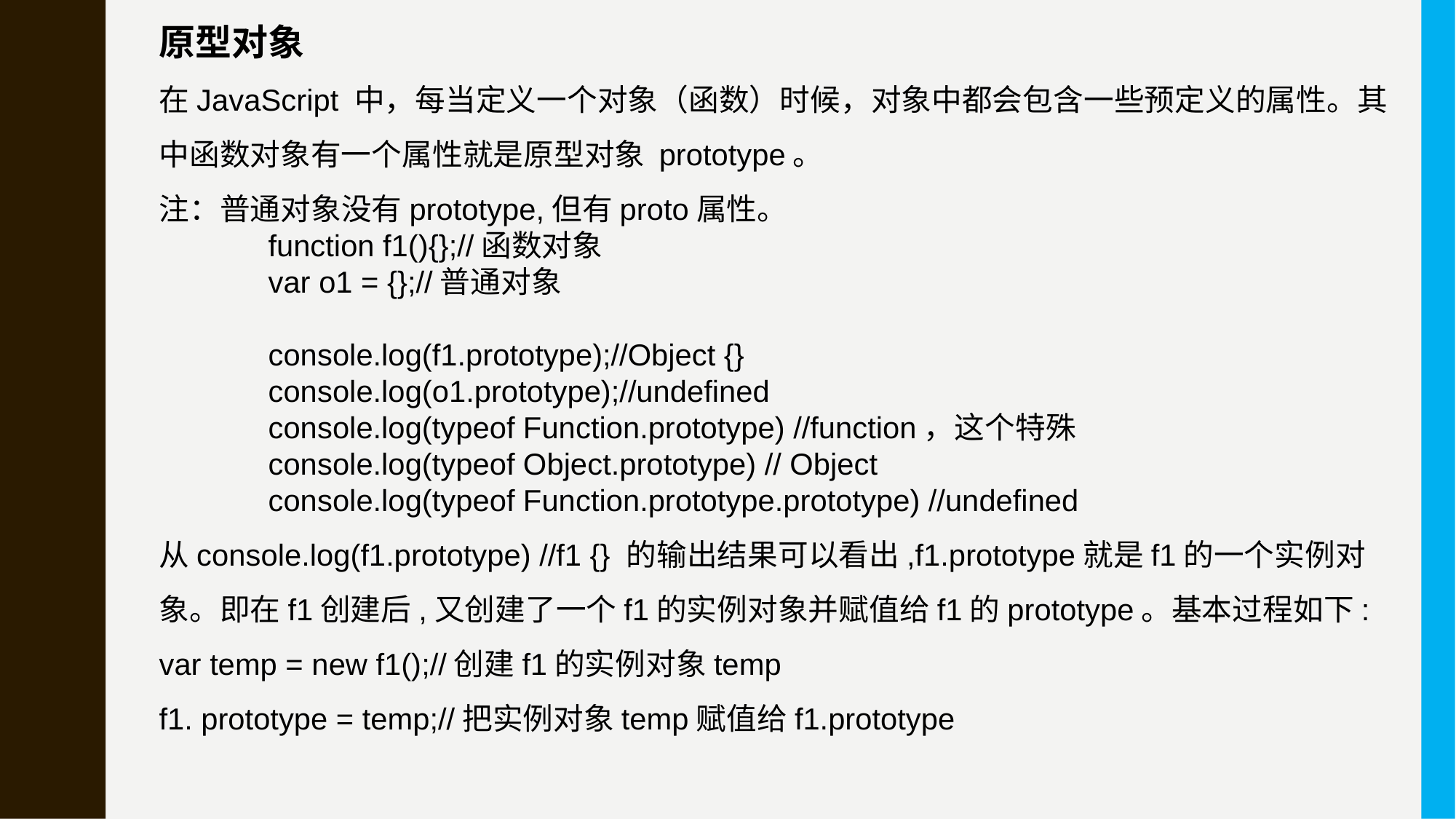

原型对象
在JavaScript 中，每当定义一个对象（函数）时候，对象中都会包含一些预定义的属性。其中函数对象有一个属性就是原型对象 prototype。
注：普通对象没有prototype,但有proto属性。
	function f1(){};//函数对象
	var o1 = {};//普通对象

	console.log(f1.prototype);//Object {}
	console.log(o1.prototype);//undefined
	console.log(typeof Function.prototype) //function，这个特殊
	console.log(typeof Object.prototype) // Object
	console.log(typeof Function.prototype.prototype) //undefined
从console.log(f1.prototype) //f1 {} 的输出结果可以看出,f1.prototype就是f1的一个实例对象。即在f1创建后,又创建了一个f1的实例对象并赋值给f1的prototype。基本过程如下:
var temp = new f1();//创建f1的实例对象temp
f1. prototype = temp;//把实例对象temp赋值给f1.prototype